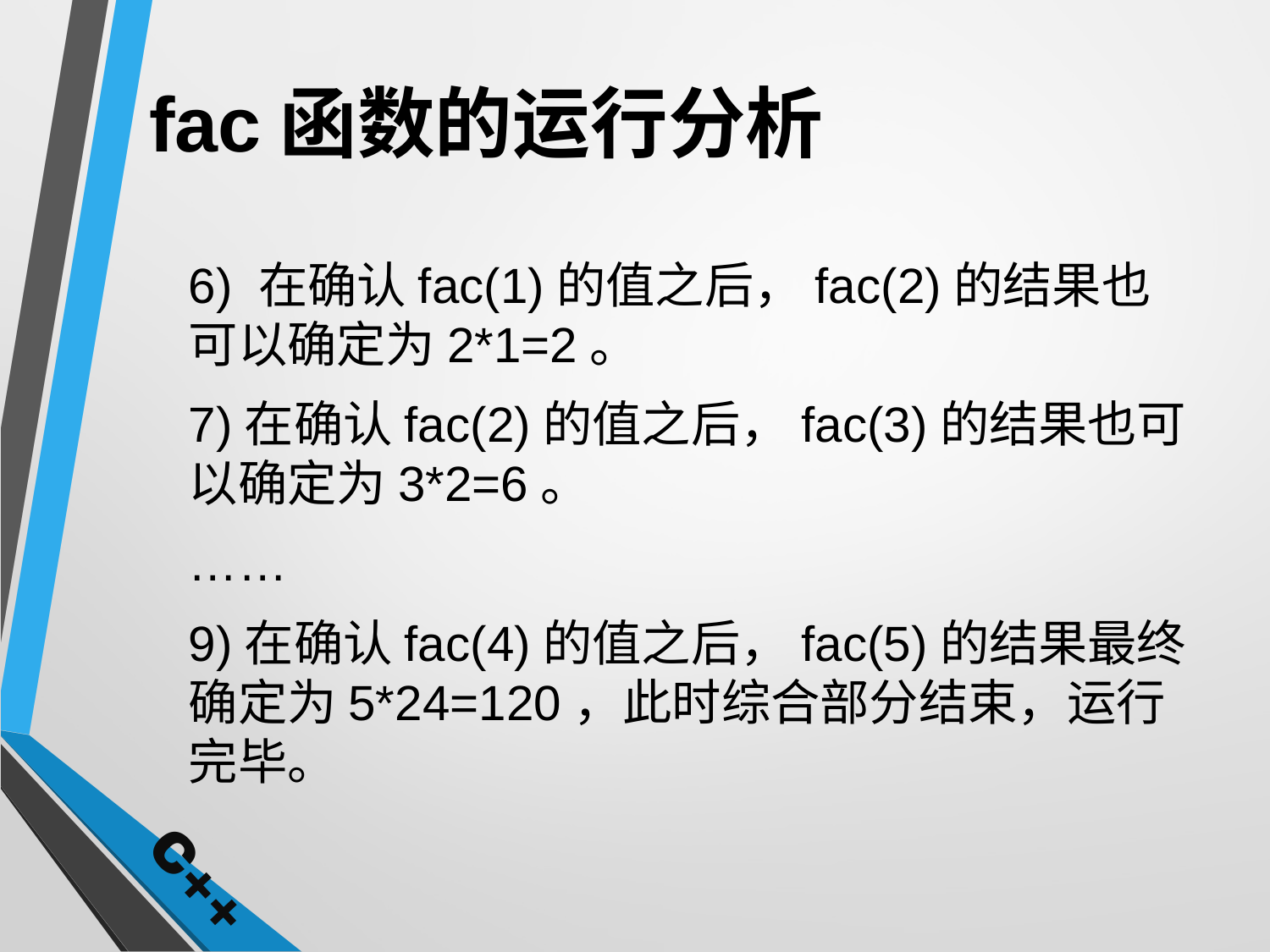

# fac函数的运行分析
	6) 在确认fac(1)的值之后，fac(2)的结果也可以确定为2*1=2。
	7)在确认fac(2)的值之后，fac(3)的结果也可以确定为3*2=6。
	……
	9)在确认fac(4)的值之后，fac(5)的结果最终确定为5*24=120，此时综合部分结束，运行完毕。